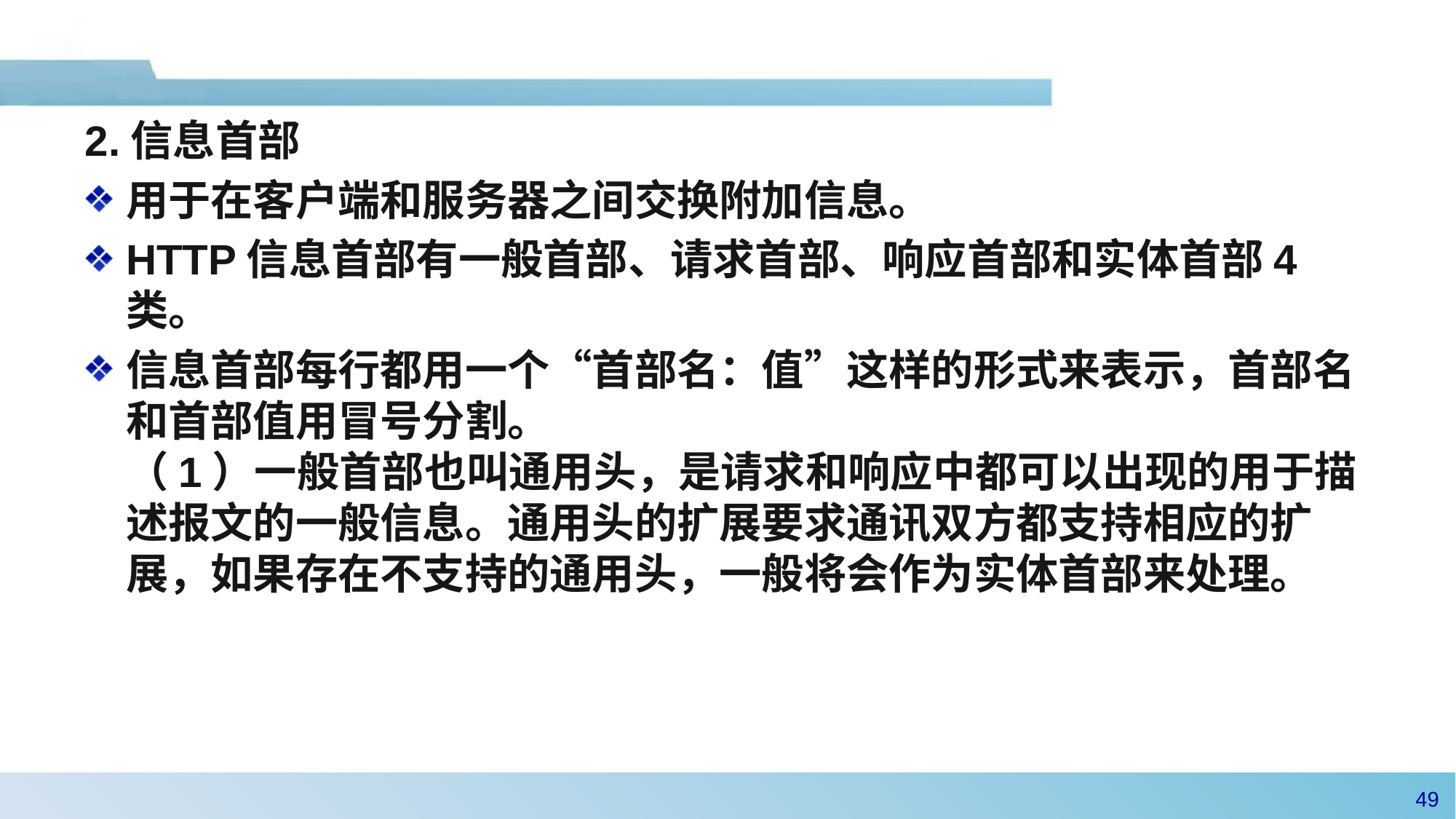

2.信息首部
用于在客户端和服务器之间交换附加信息。
HTTP信息首部有一般首部、请求首部、响应首部和实体首部4类。
信息首部每行都用一个“首部名：值”这样的形式来表示，首部名和首部值用冒号分割。
（1）一般首部也叫通用头，是请求和响应中都可以出现的用于描述报文的一般信息。通用头的扩展要求通讯双方都支持相应的扩展，如果存在不支持的通用头，一般将会作为实体首部来处理。

49